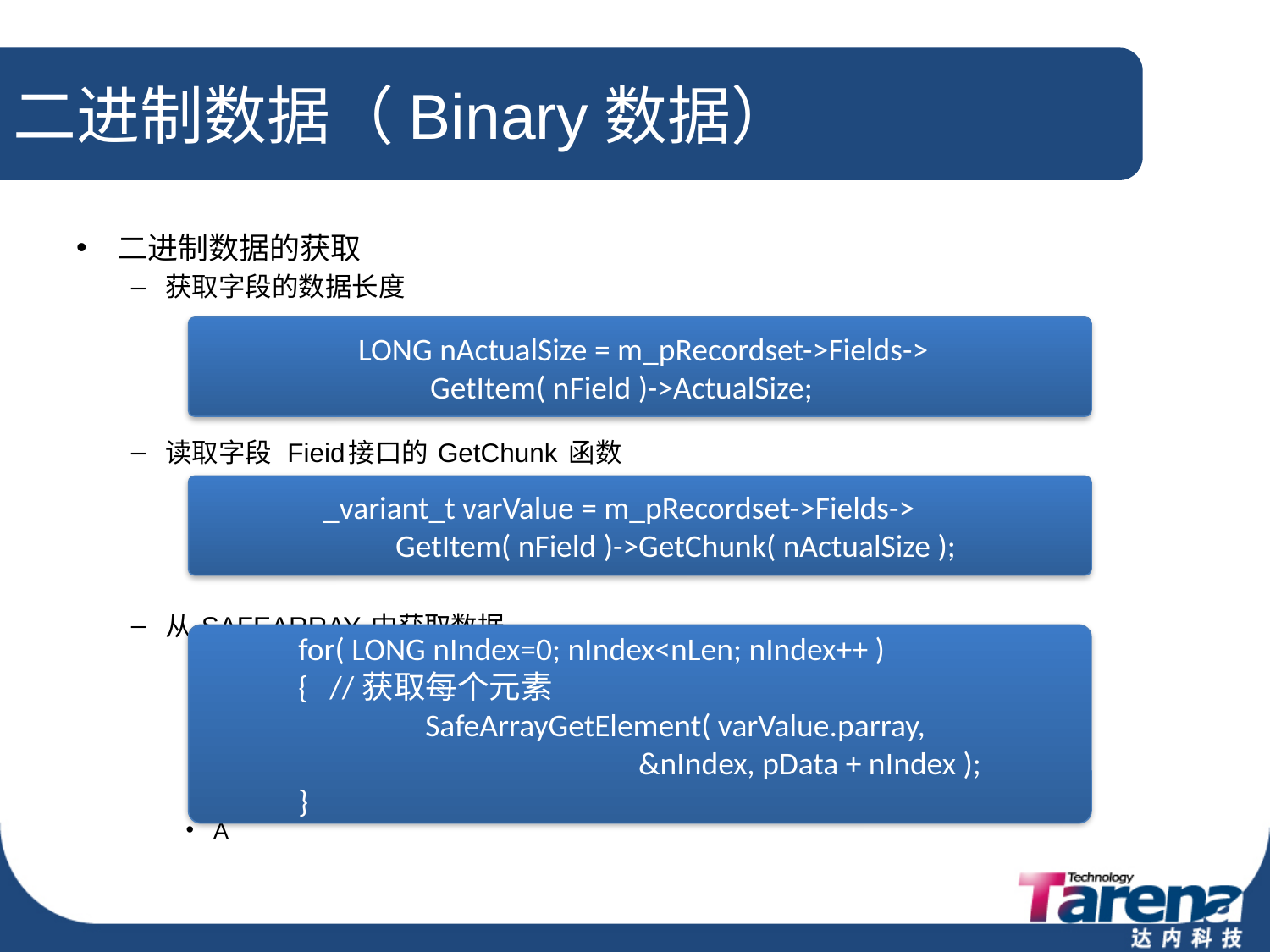

# 二进制数据（Binary数据）
二进制数据的获取
获取字段的数据长度

读取字段  Fieid接口的 GetChunk 函数

从 SAFEARRAY 中获取数据

A

 LONG nActualSize = m_pRecordset->Fields->
           GetItem( nField )->ActualSize;
_variant_t varValue = m_pRecordset->Fields->
          GetItem( nField )->GetChunk( nActualSize );
for( LONG nIndex=0; nIndex<nLen; nIndex++ )
{   //获取每个元素
	SafeArrayGetElement( varValue.parray,
		            &nIndex, pData + nIndex );
}